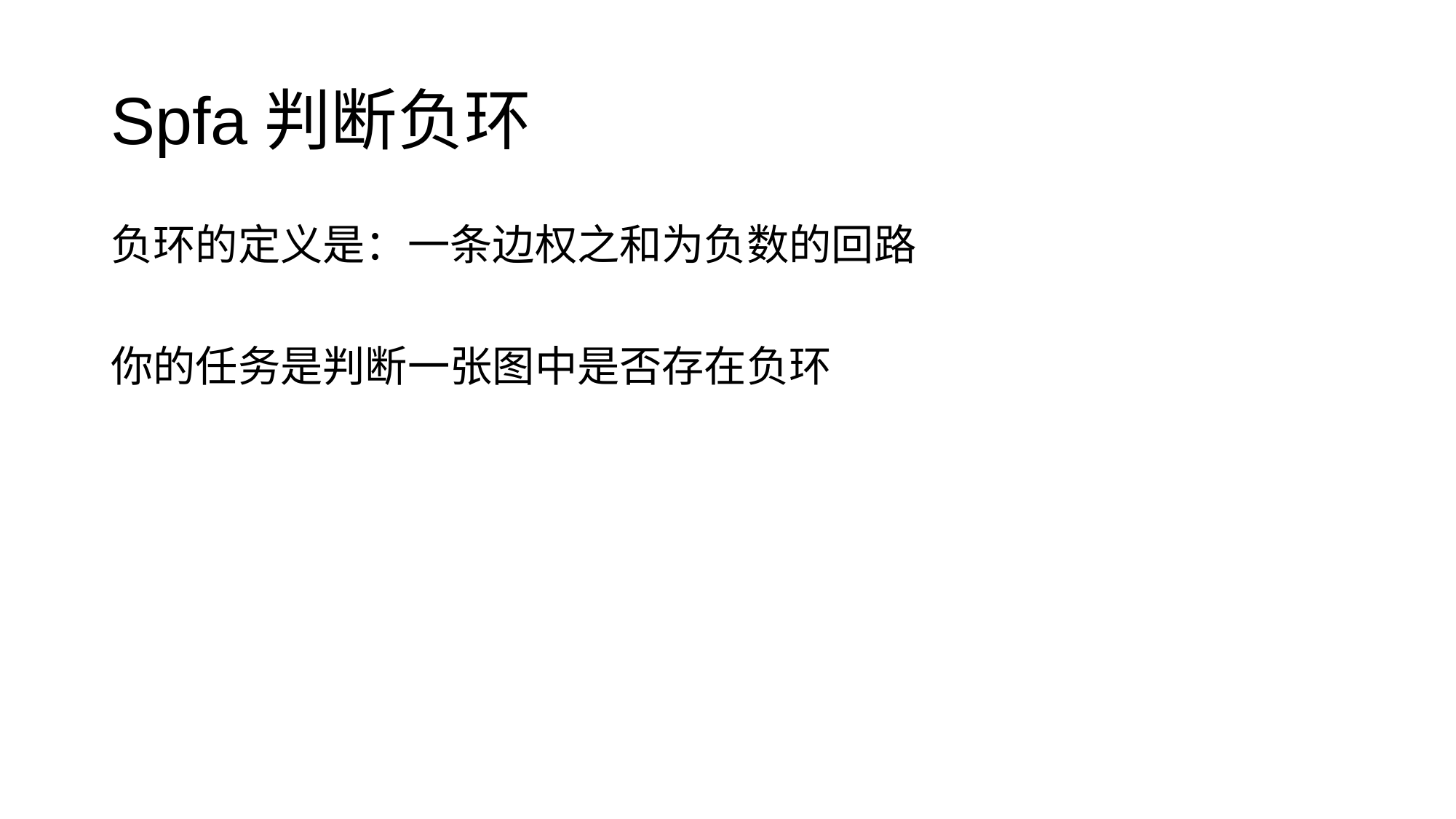

# Spfa判断负环
负环的定义是：一条边权之和为负数的回路

你的任务是判断一张图中是否存在负环